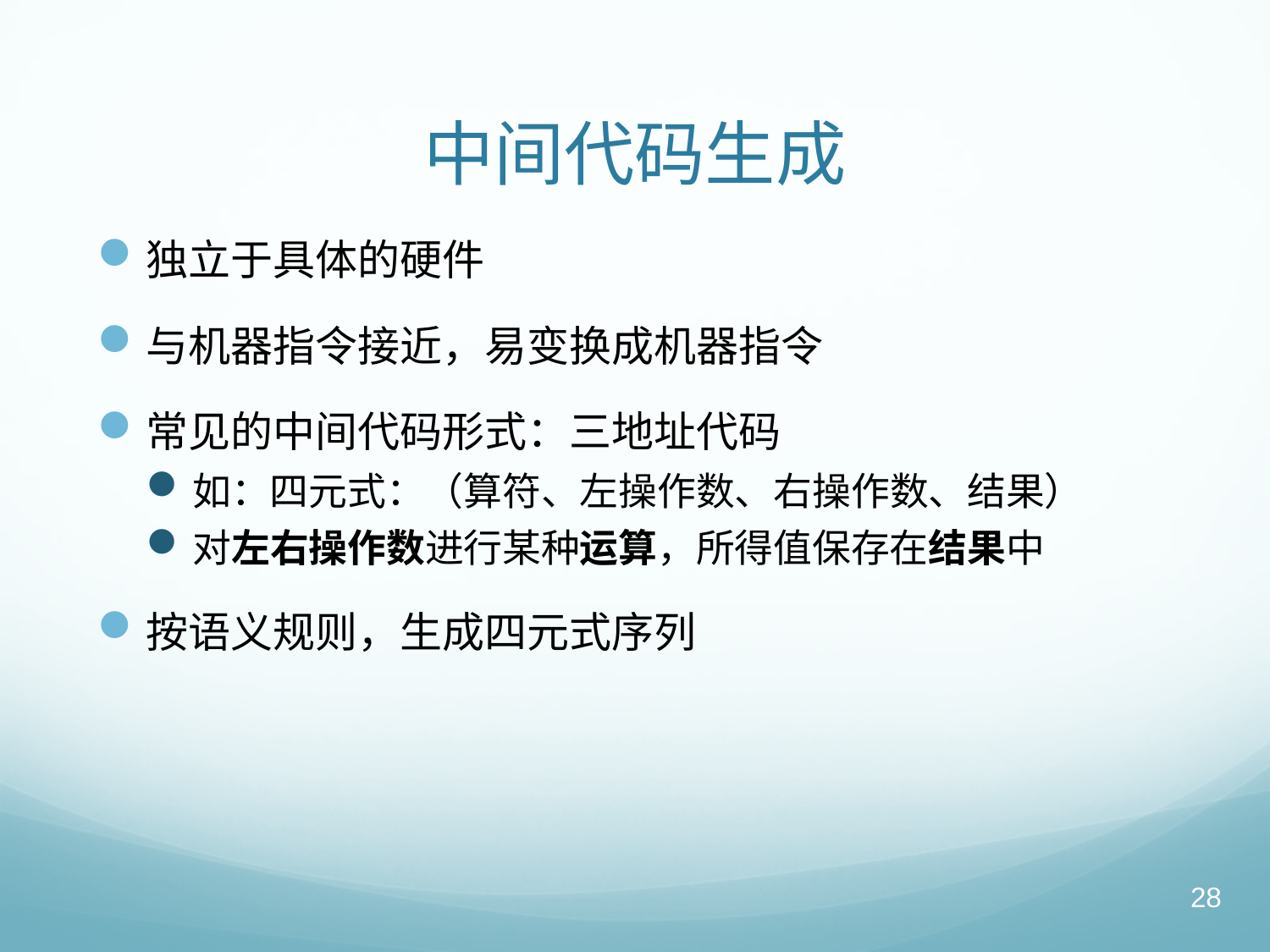

# 中间代码生成
独立于具体的硬件
与机器指令接近，易变换成机器指令
常见的中间代码形式：三地址代码
如：四元式：（算符、左操作数、右操作数、结果）
对左右操作数进行某种运算，所得值保存在结果中
按语义规则，生成四元式序列
28